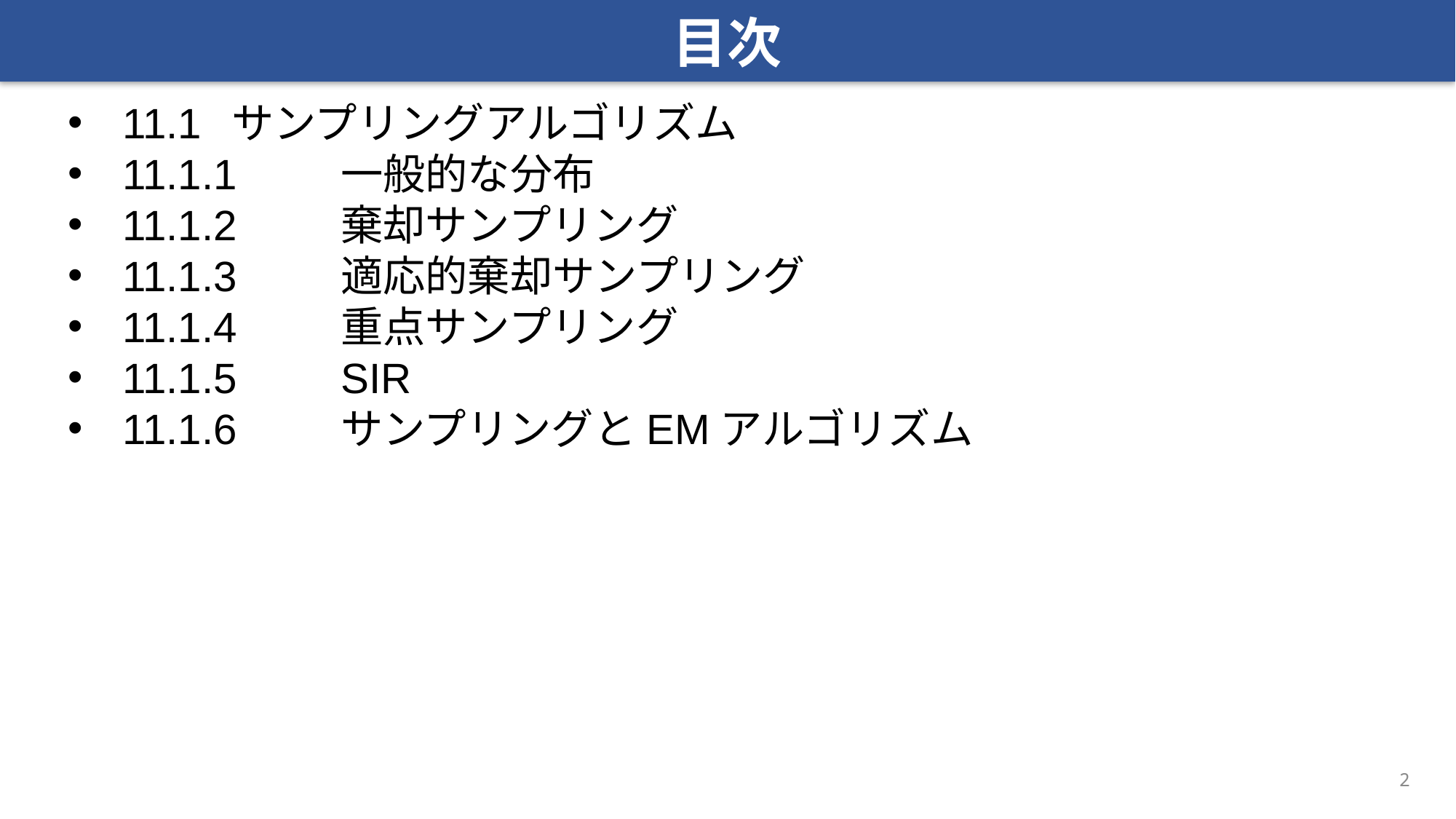

目次
11.1	サンプリングアルゴリズム
11.1.1	一般的な分布
11.1.2	棄却サンプリング
11.1.3	適応的棄却サンプリング
11.1.4	重点サンプリング
11.1.5	SIR
11.1.6	サンプリングとEMアルゴリズム
2